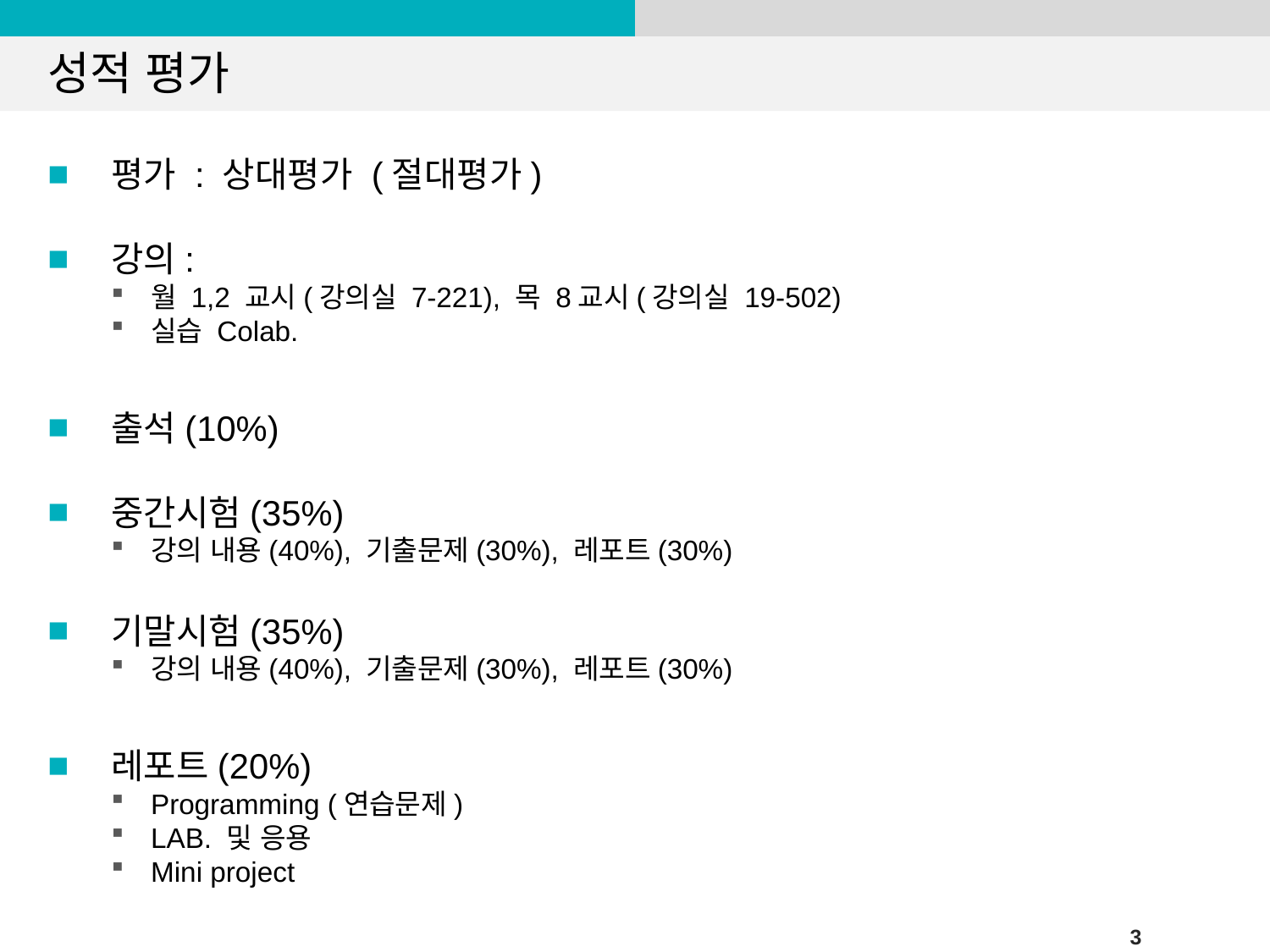

# 성적 평가
평가 : 상대평가 (절대평가)

강의:
월 1,2 교시(강의실 7-221), 목 8교시(강의실 19-502)
실습 Colab.

출석(10%)

중간시험(35%)
강의 내용(40%), 기출문제(30%), 레포트(30%)

기말시험(35%)
강의 내용(40%), 기출문제(30%), 레포트(30%)

레포트(20%)
Programming (연습문제)
LAB. 및 응용
Mini project